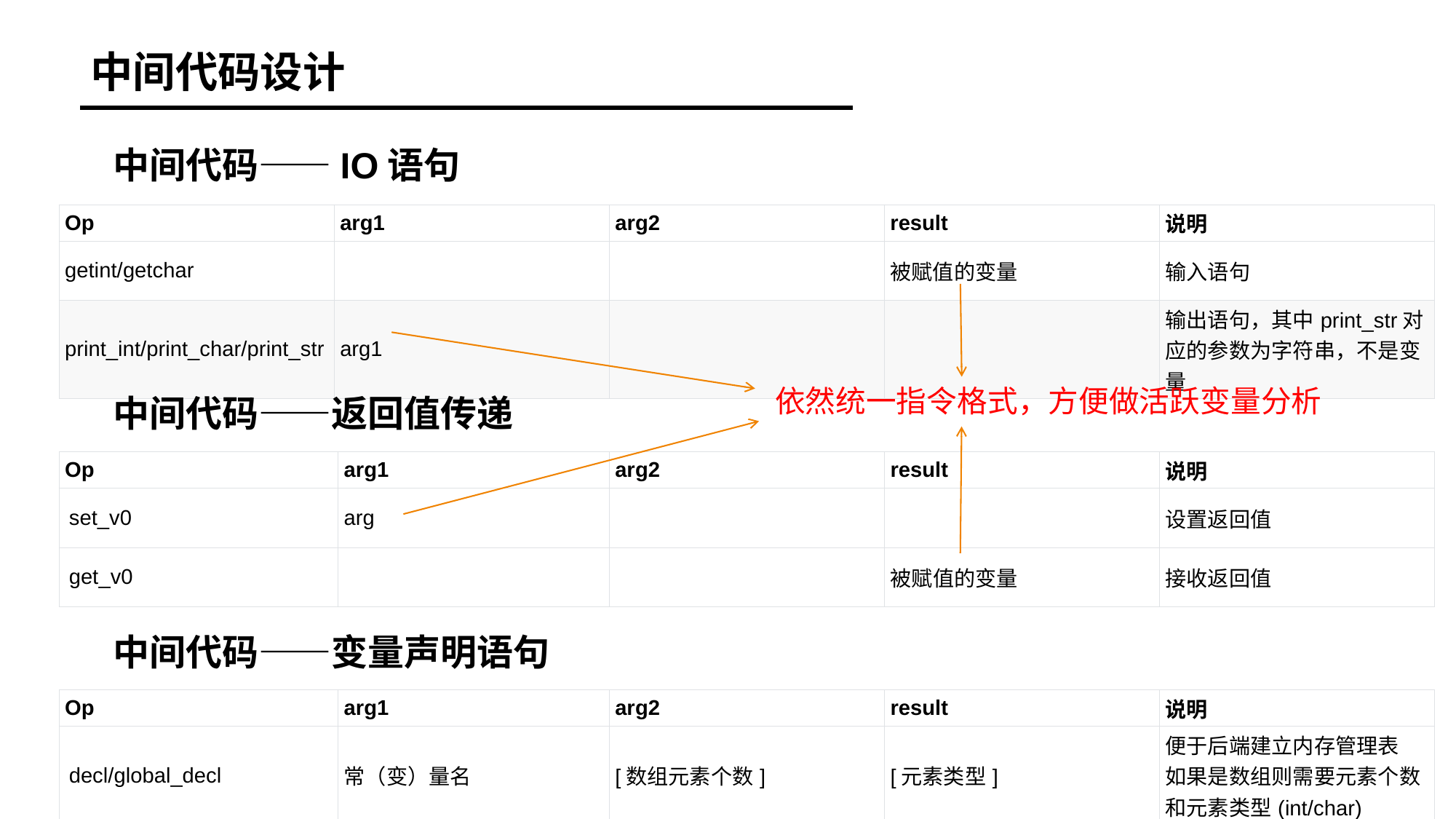

中间代码设计
中间代码——IO语句
| Op | arg1 | arg2 | result | 说明 |
| --- | --- | --- | --- | --- |
| getint/getchar |  |  | 被赋值的变量 | 输入语句 |
| print\_int/print\_char/print\_str | arg1 |  |  | 输出语句，其中print\_str对应的参数为字符串，不是变量 |
依然统一指令格式，方便做活跃变量分析
中间代码——返回值传递
| Op | arg1 | arg2 | result | 说明 |
| --- | --- | --- | --- | --- |
| set\_v0 | arg |  |  | 设置返回值 |
| get\_v0 |  |  | 被赋值的变量 | 接收返回值 |
中间代码——变量声明语句
| Op | arg1 | arg2 | result | 说明 |
| --- | --- | --- | --- | --- |
| decl/global\_decl | 常（变）量名 | [数组元素个数] | [元素类型] | 便于后端建立内存管理表 如果是数组则需要元素个数和元素类型(int/char) |